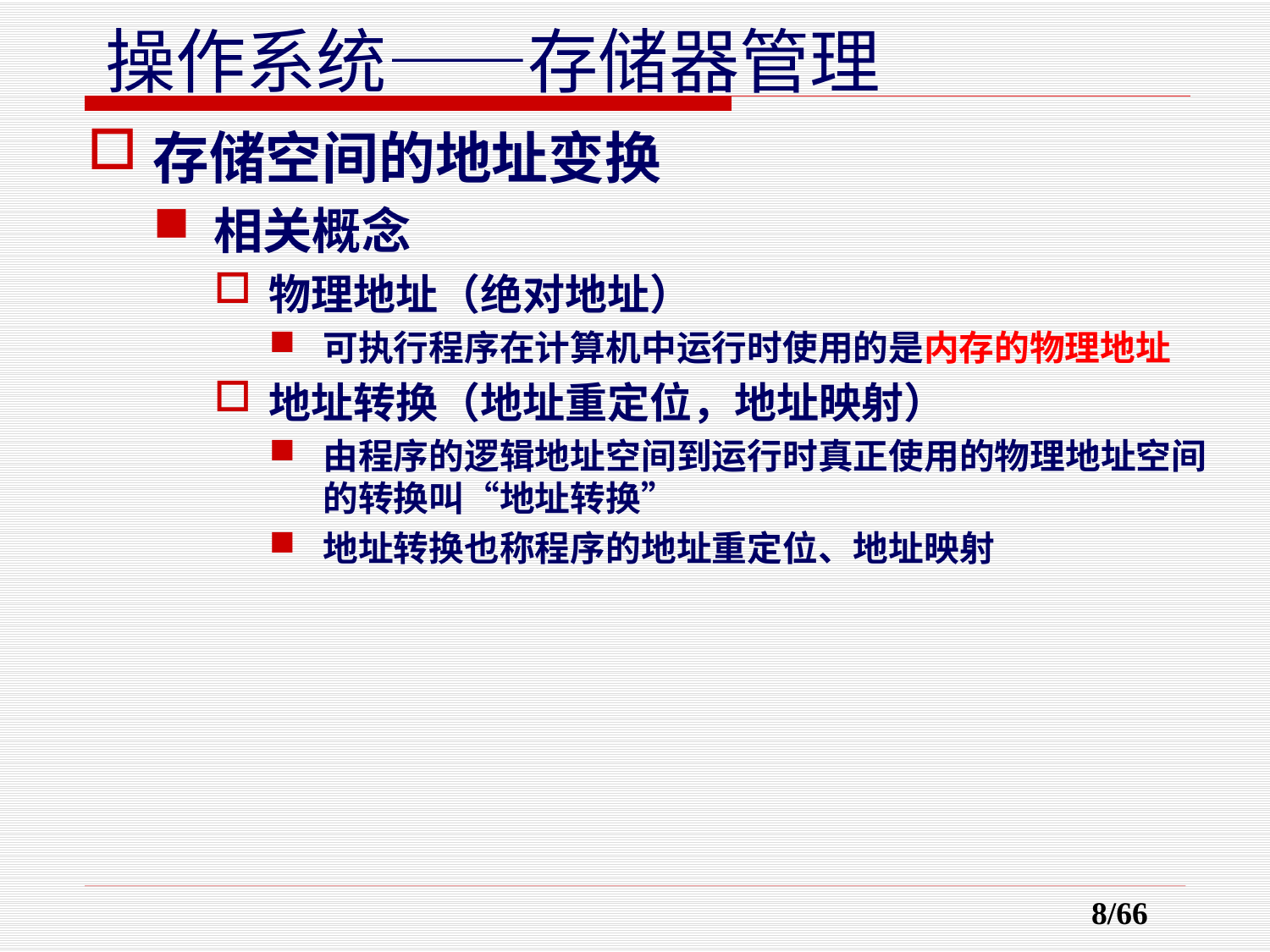

存储空间的地址变换
相关概念
物理地址（绝对地址）
可执行程序在计算机中运行时使用的是内存的物理地址
地址转换（地址重定位，地址映射）
由程序的逻辑地址空间到运行时真正使用的物理地址空间的转换叫“地址转换”
地址转换也称程序的地址重定位、地址映射